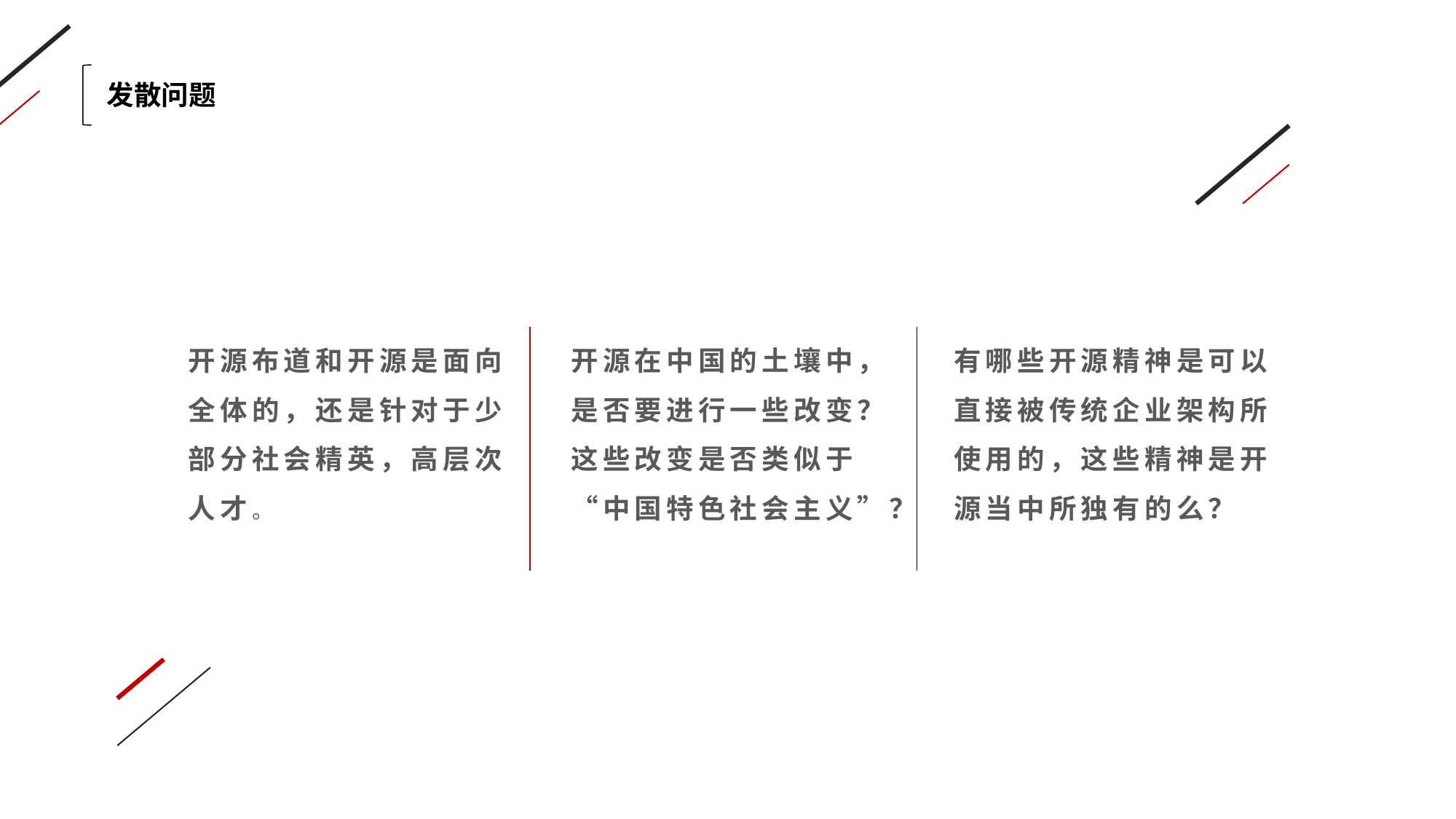

发散问题
开源布道和开源是面向全体的，还是针对于少部分社会精英，高层次人才。
开源在中国的土壤中，是否要进行一些改变？这些改变是否类似于“中国特色社会主义”？
有哪些开源精神是可以直接被传统企业架构所使用的，这些精神是开源当中所独有的么？